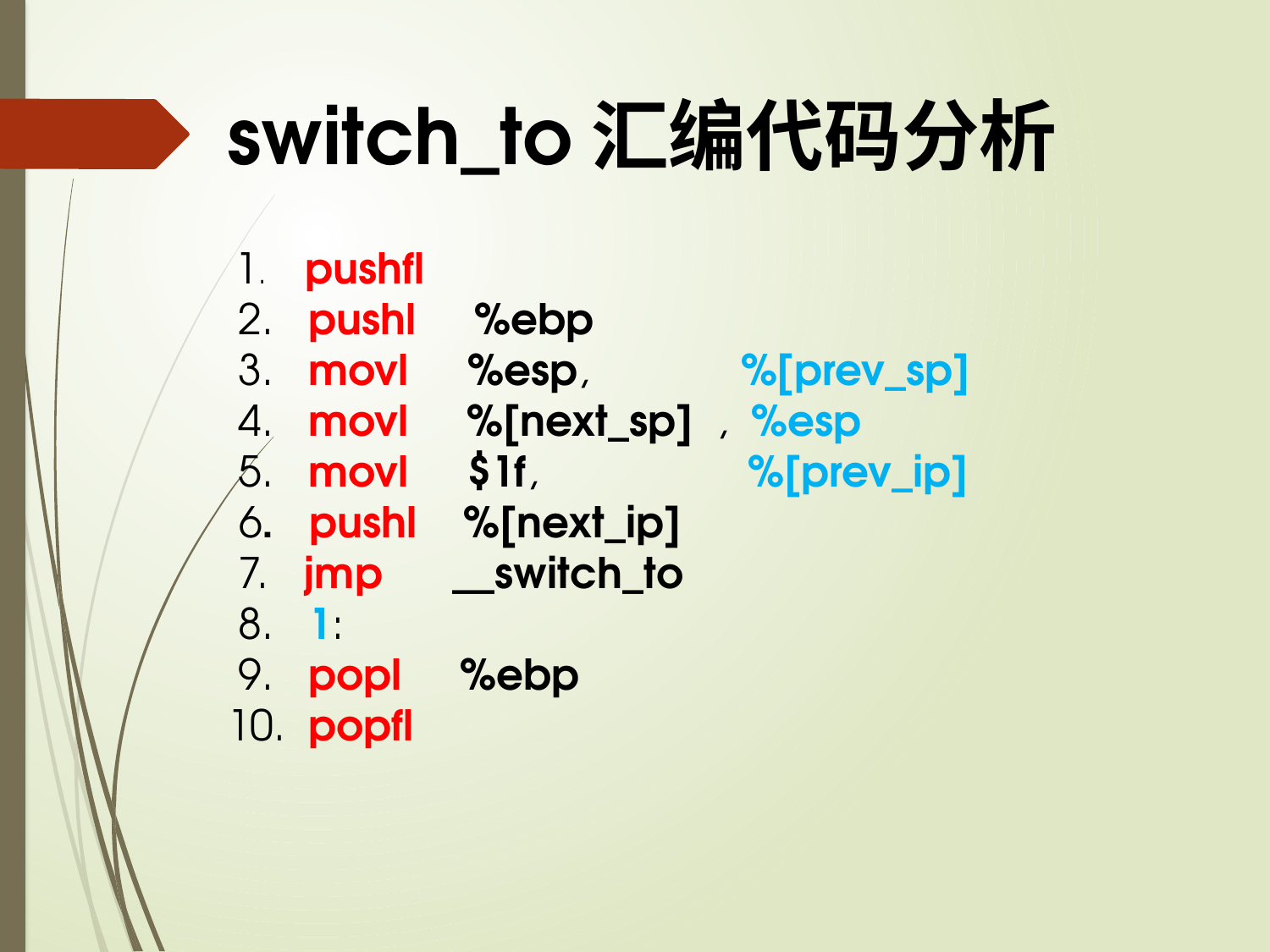

switch_to汇编代码分析
 1.     pushfl
 2.   pushl     %ebp
 3.   movl     %esp,             %[prev_sp]
 4.   movl     %[next_sp]  ,  %esp
 5.   movl     $1f,                  %[prev_ip]
 6.   pushl    %[next_ip]
 7.   jmp      __switch_to
 8.   1:
 9.   popl     %ebp
10.  popfl